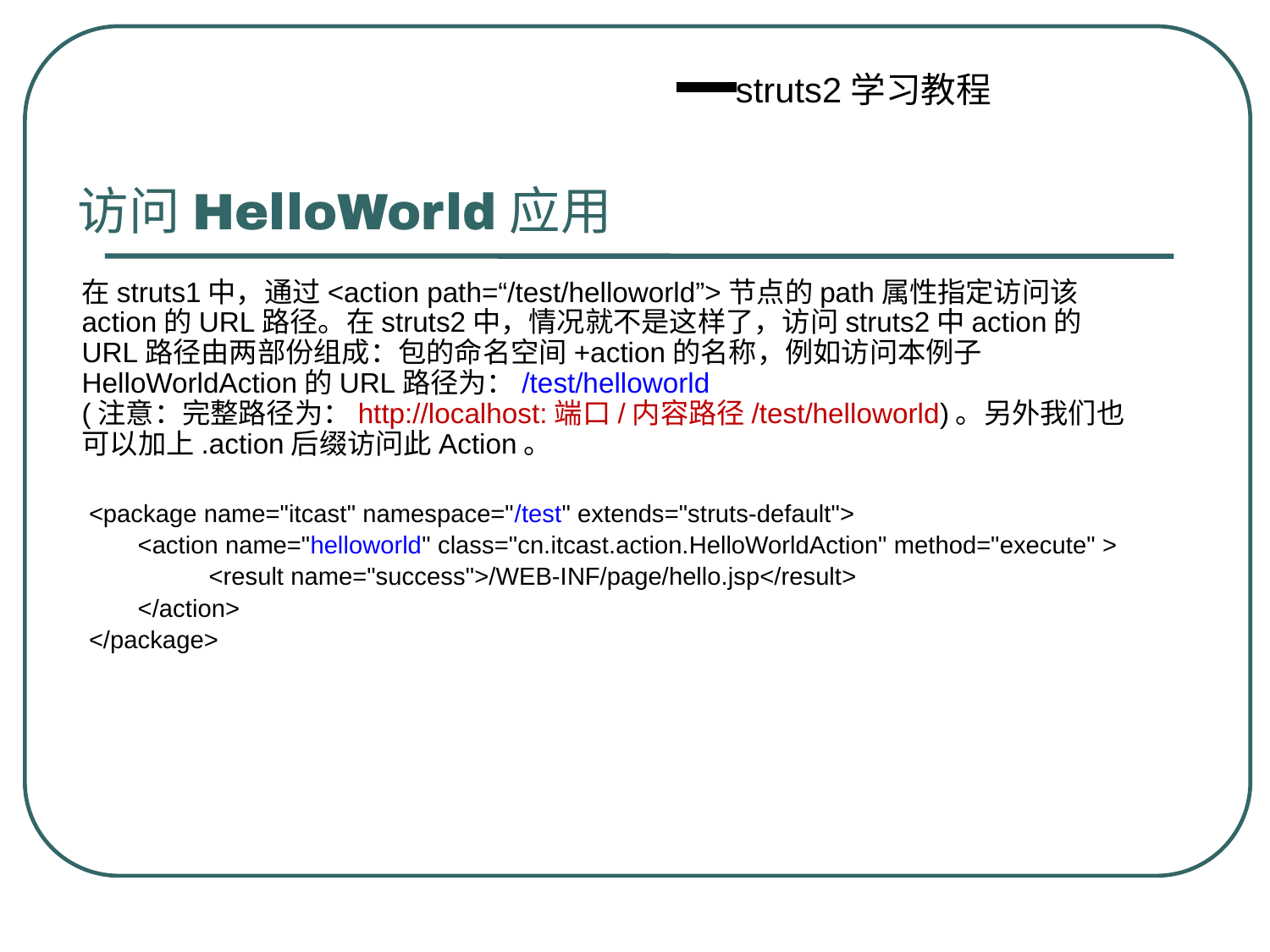

访问HelloWorld应用
在struts1中，通过<action path=“/test/helloworld”>节点的path属性指定访问该action的URL路径。在struts2中，情况就不是这样了，访问struts2中action的URL路径由两部份组成：包的命名空间+action的名称，例如访问本例子HelloWorldAction的URL路径为：/test/helloworld (注意：完整路径为：http://localhost:端口/内容路径/test/helloworld)。另外我们也可以加上.action后缀访问此Action。

 <package name="itcast" namespace="/test" extends="struts-default">
        <action name="helloworld" class="cn.itcast.action.HelloWorldAction" method="execute" >
	<result name="success">/WEB-INF/page/hello.jsp</result>
        </action>
 </package>